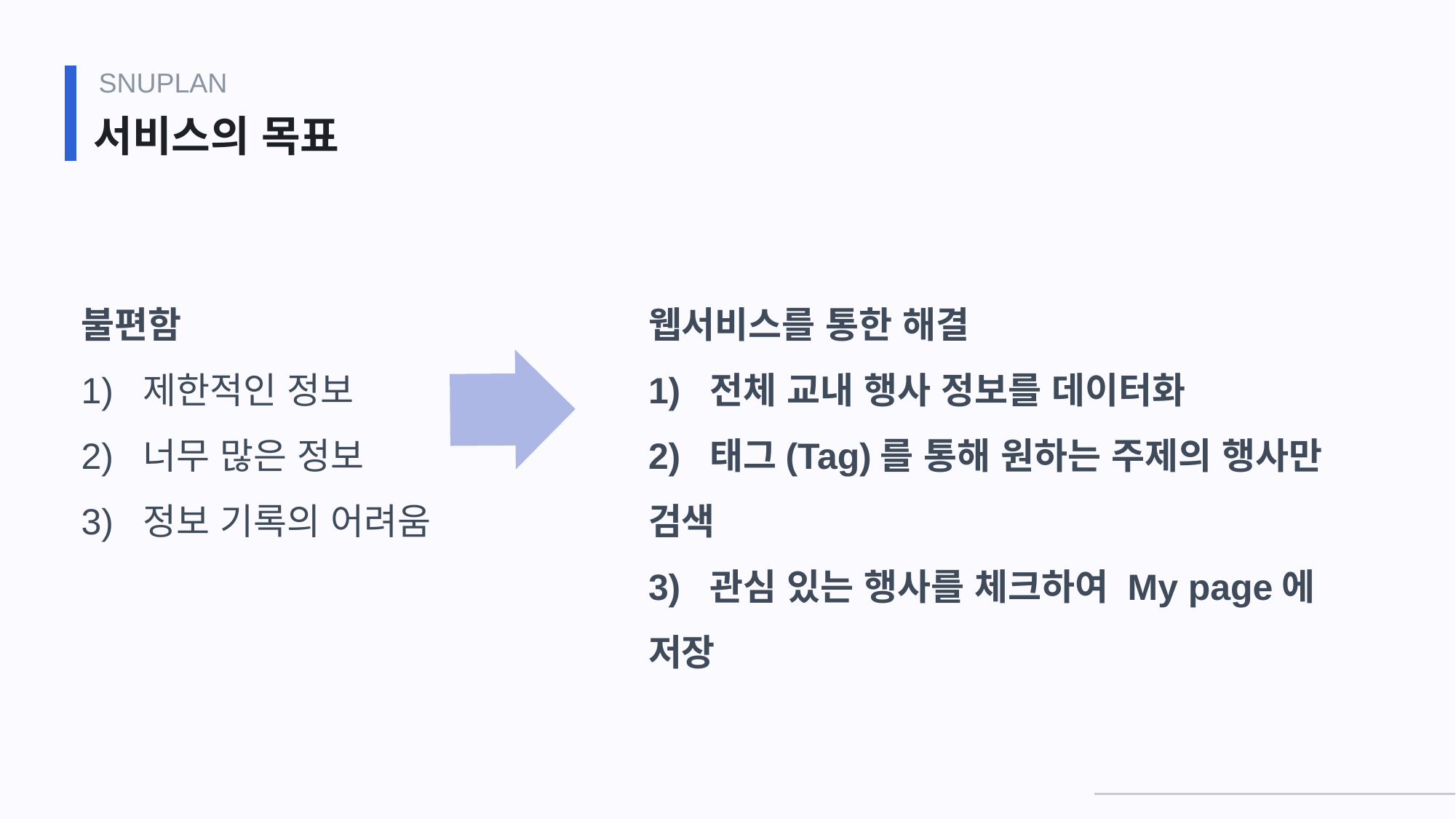

SNUPLAN
서비스의 목표
불편함
1)  제한적인 정보
2)  너무 많은 정보
3)  정보 기록의 어려움
웹서비스를 통한 해결
1)  전체 교내 행사 정보를 데이터화
2)  태그(Tag)를 통해 원하는 주제의 행사만 검색
3)  관심 있는 행사를 체크하여 My page에 저장